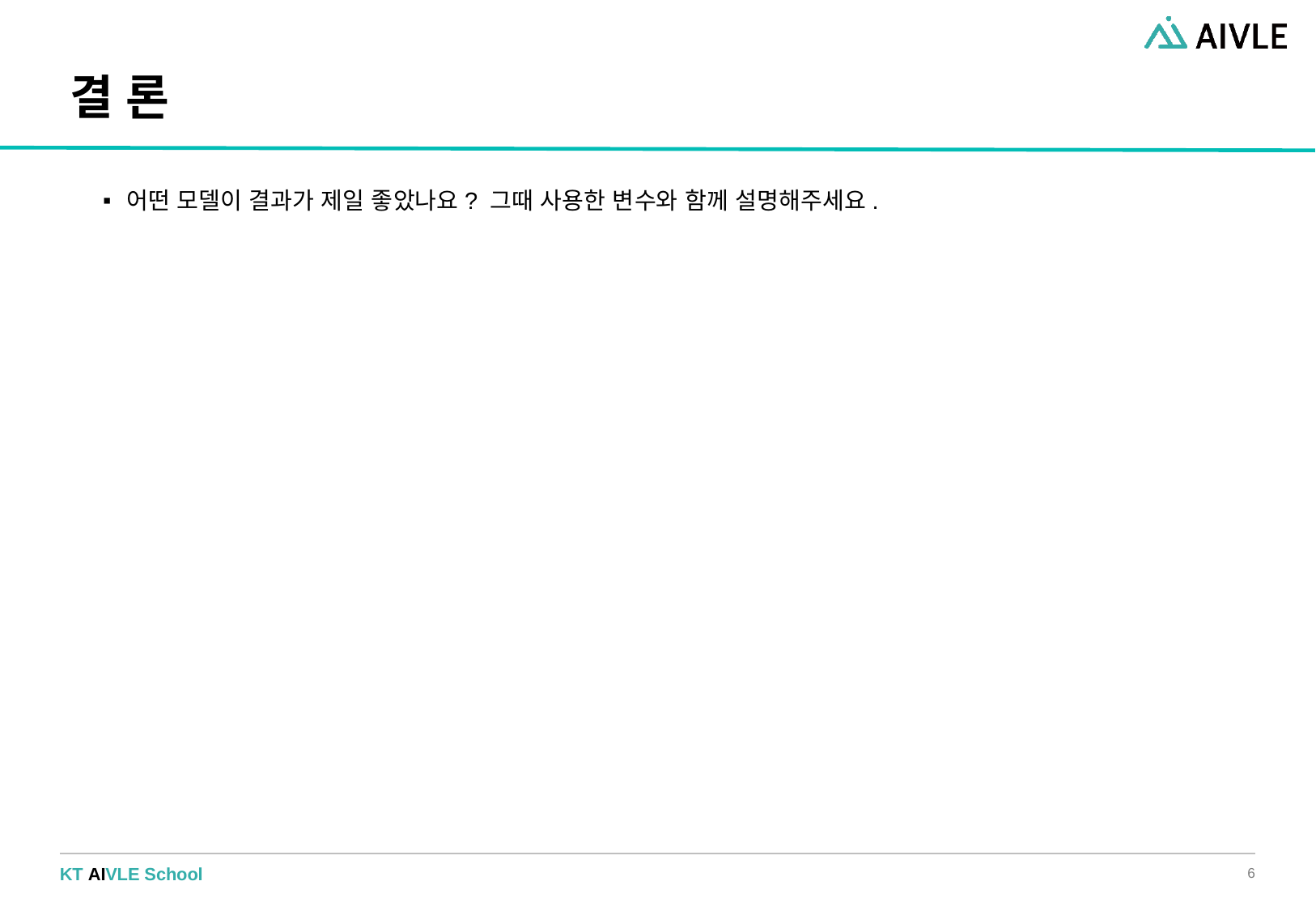

# 결 론
어떤 모델이 결과가 제일 좋았나요? 그때 사용한 변수와 함께 설명해주세요.